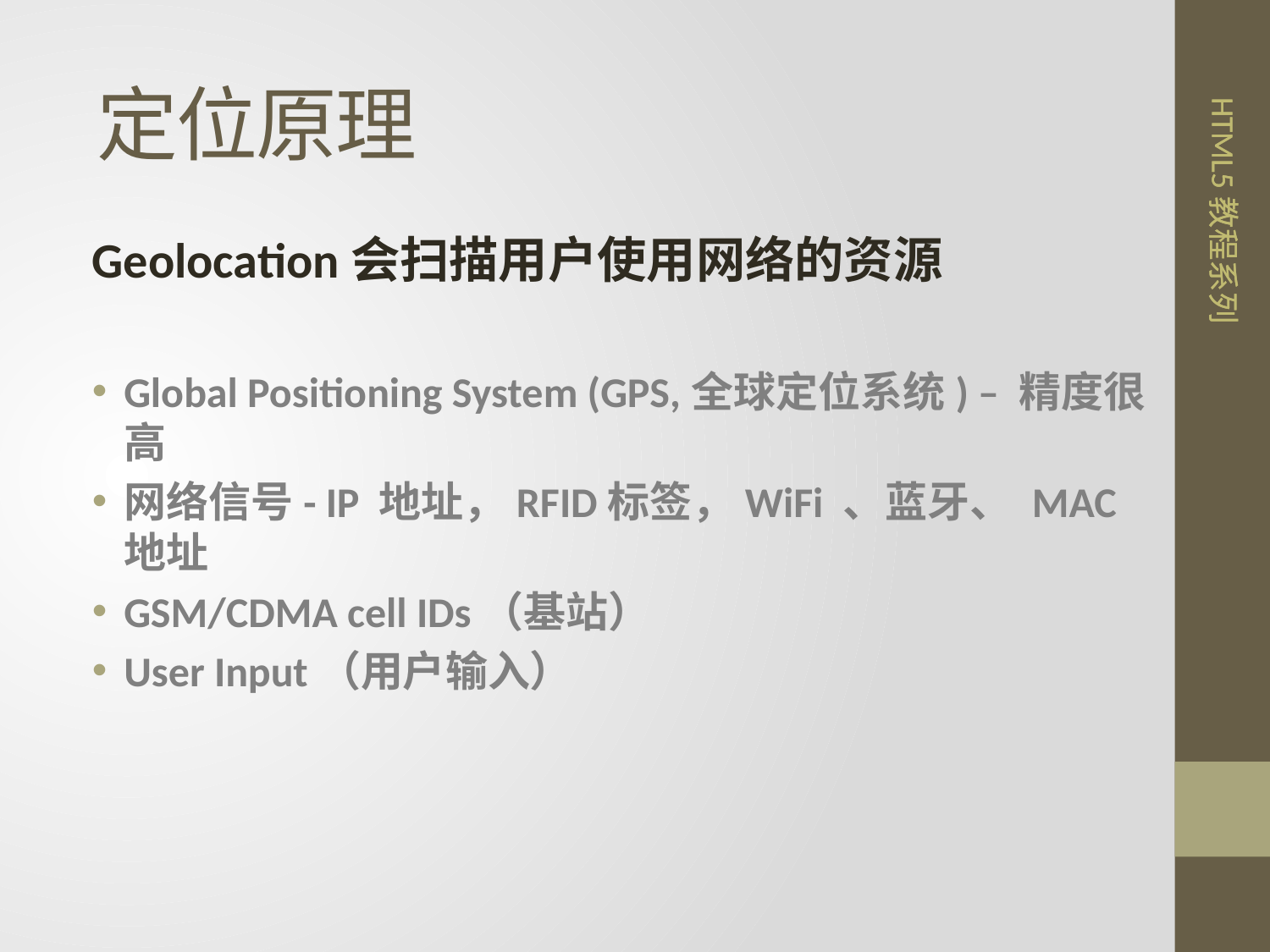

# 定位原理
Geolocation会扫描用户使用网络的资源

Global Positioning System (GPS,全球定位系统) – 精度很高
网络信号- IP 地址，RFID标签，WiFi 、蓝牙、 MAC 地址
GSM/CDMA cell IDs（基站）
User Input（用户输入）